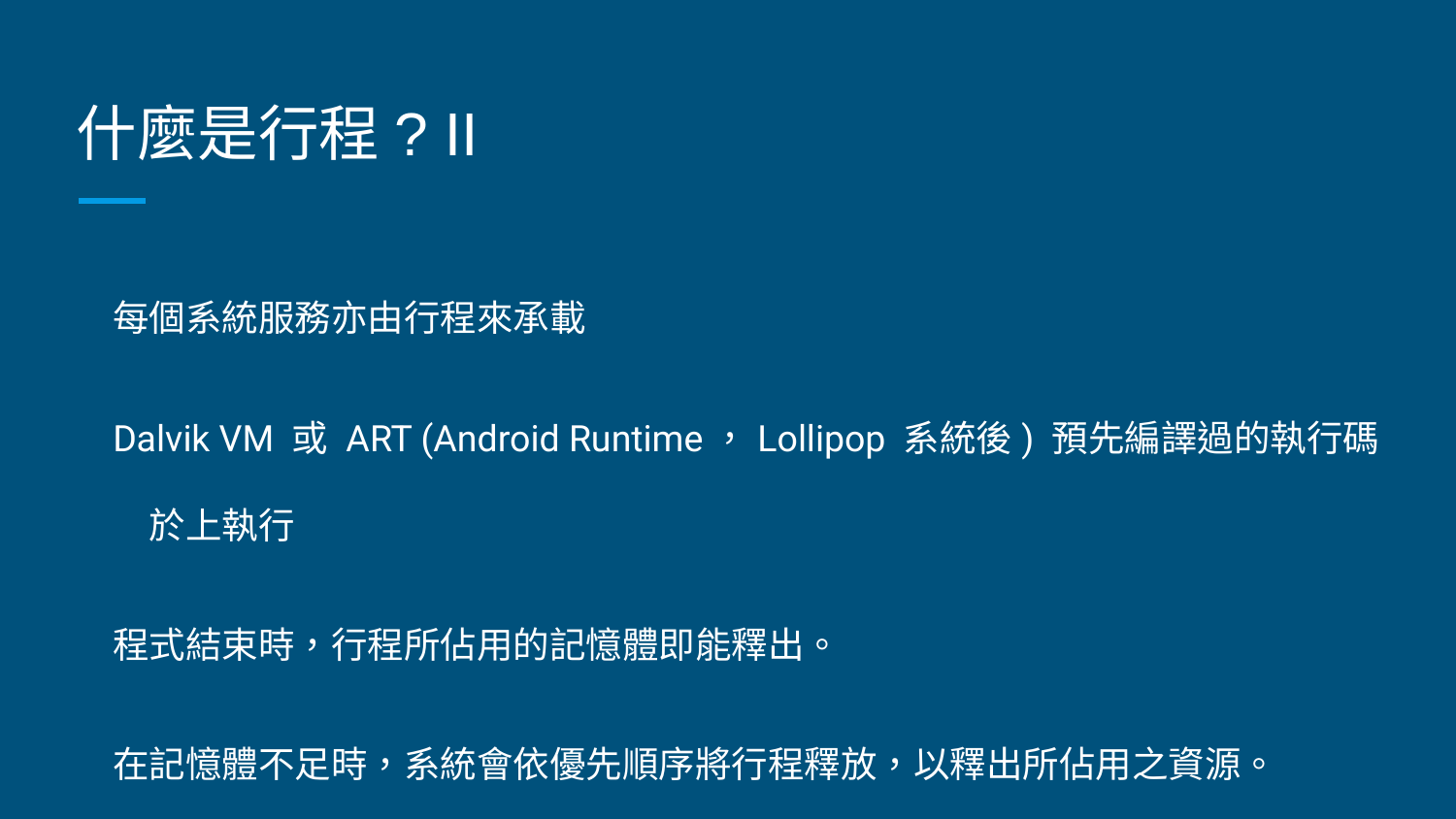

# 什麼是行程? II
每個系統服務亦由行程來承載
Dalvik VM 或 ART (Android Runtime，Lollipop 系統後) 預先編譯過的執行碼於上執行
程式結束時，行程所佔用的記憶體即能釋出。
在記憶體不足時，系統會依優先順序將行程釋放，以釋出所佔用之資源。